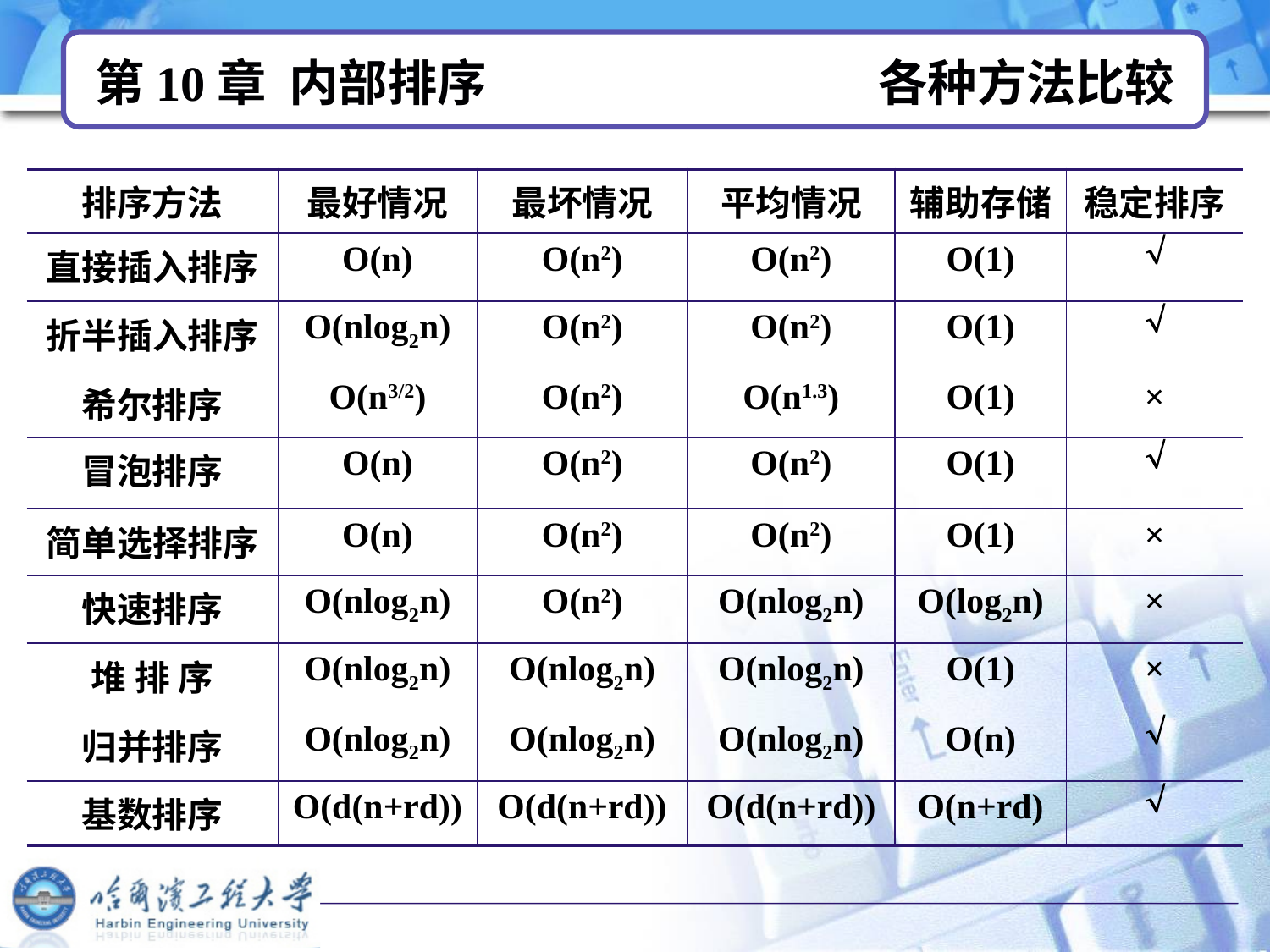

# 第10章  内部排序                                   各种方法比较
| 排序方法 | 最好情况 | 最坏情况 | 平均情况 | 辅助存储 | 稳定排序 |
| --- | --- | --- | --- | --- | --- |
| 直接插入排序 | O(n) | O(n2) | O(n2) | O(1) | √ |
| 折半插入排序 | O(nlog2n) | O(n2) | O(n2) | O(1) | √ |
| 希尔排序 | O(n3/2) | O(n2) | O(n1.3) | O(1) | × |
| 冒泡排序 | O(n) | O(n2) | O(n2) | O(1) | √ |
| 简单选择排序 | O(n) | O(n2) | O(n2) | O(1) | × |
| 快速排序 | O(nlog2n) | O(n2) | O(nlog2n) | O(log2n) | × |
| 堆 排 序 | O(nlog2n) | O(nlog2n) | O(nlog2n) | O(1) | × |
| 归并排序 | O(nlog2n) | O(nlog2n) | O(nlog2n) | O(n) | √ |
| 基数排序 | O(d(n+rd)) | O(d(n+rd)) | O(d(n+rd)) | O(n+rd) | √ |